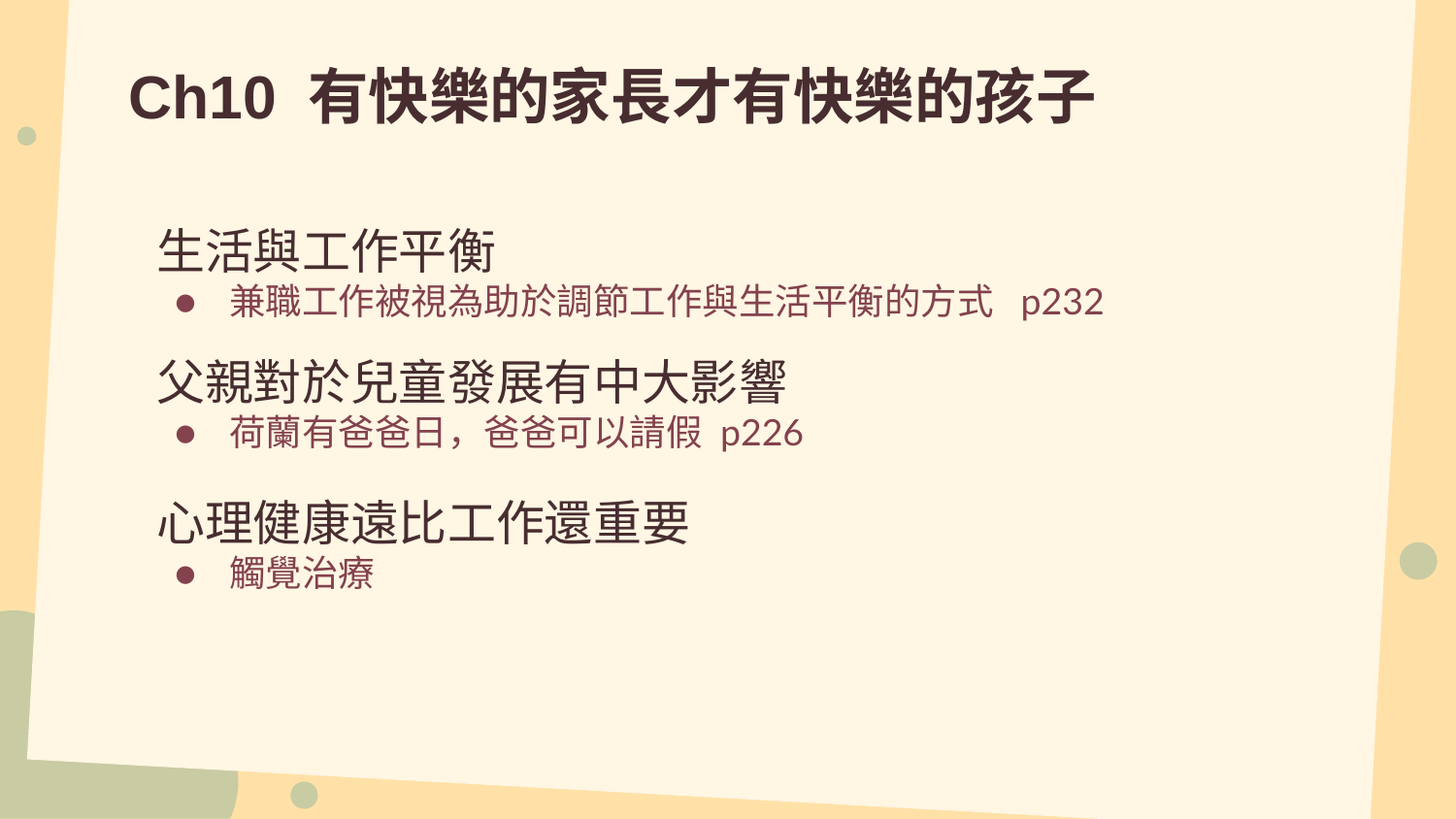

# Ch10 有快樂的家長才有快樂的孩子

生活與工作平衡
兼職工作被視為助於調節工作與生活平衡的方式  p232

父親對於兒童發展有中大影響
荷蘭有爸爸日，爸爸可以請假 p226

心理健康遠比工作還重要
觸覺治療